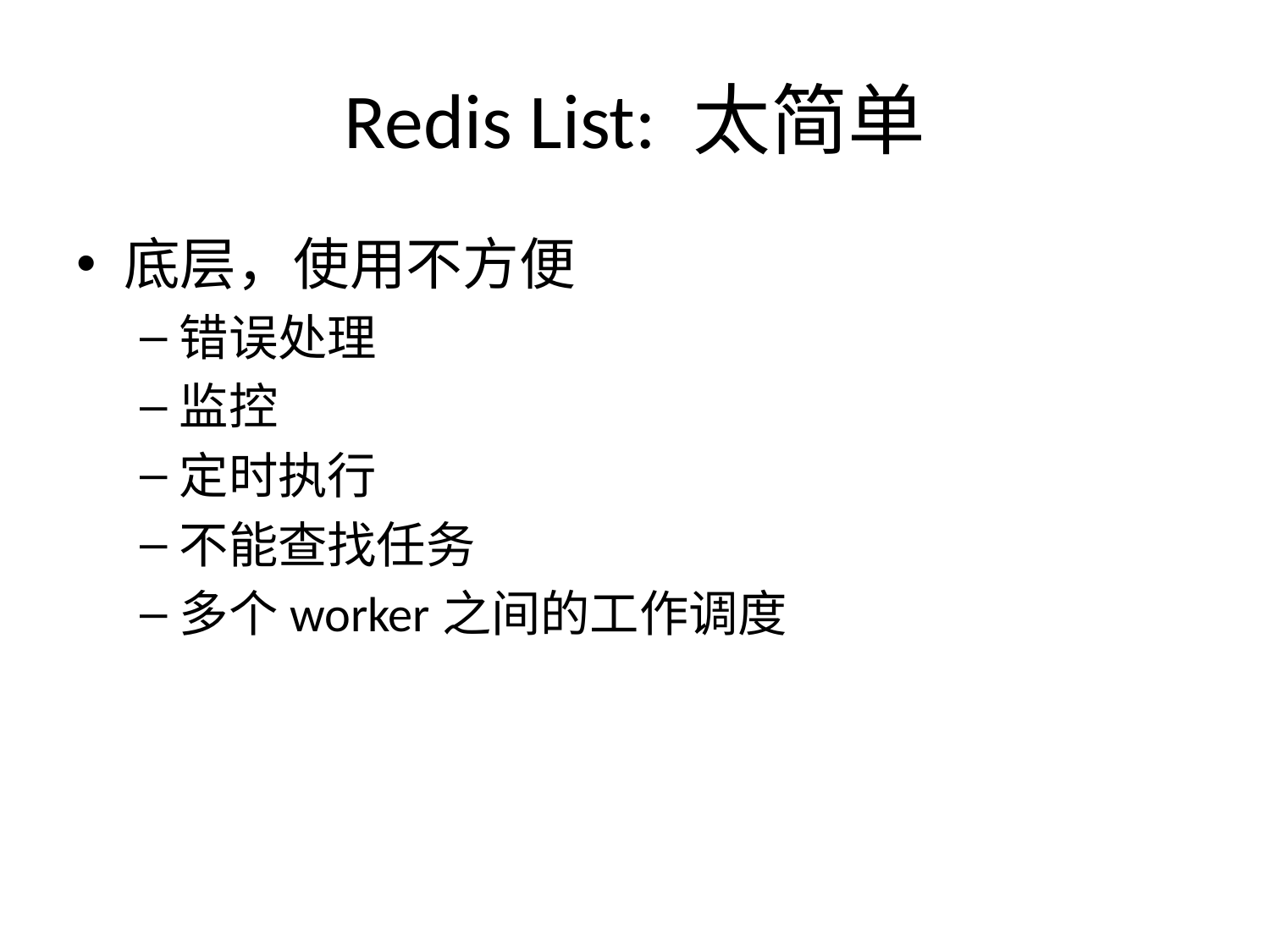

# Redis List: 太简单
底层，使用不方便
错误处理
监控
定时执行
不能查找任务
多个worker之间的工作调度